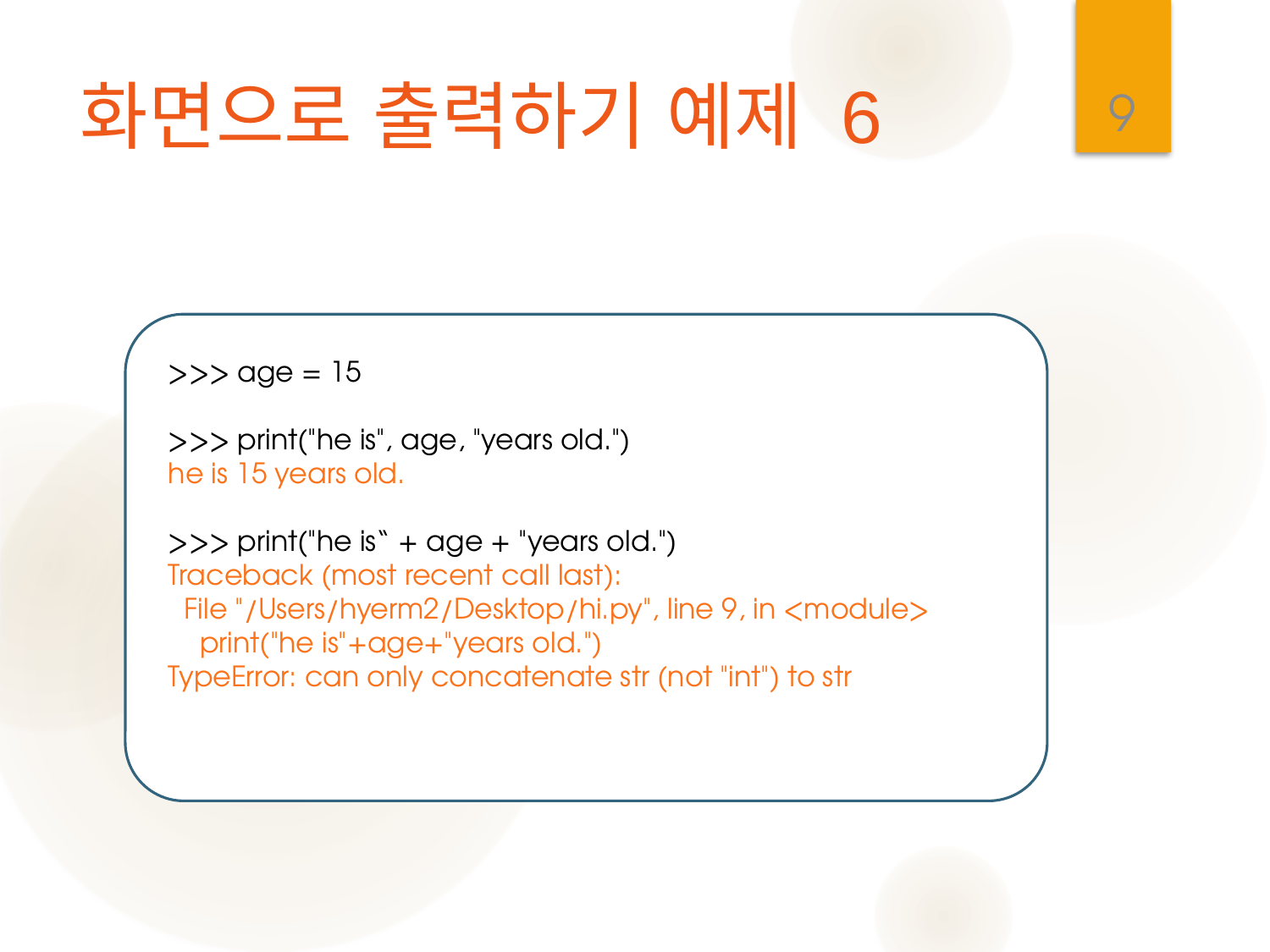

9
# 화면으로 출력하기 예제 6

>>> age = 15

>>> print("he is", age, "years old.")
he is 15 years old.

>>> print("he is“ + age + "years old.")
Traceback (most recent call last):
  File "/Users/hyerm2/Desktop/hi.py", line 9, in <module>
    print("he is"+age+"years old.")
TypeError: can only concatenate str (not "int") to str